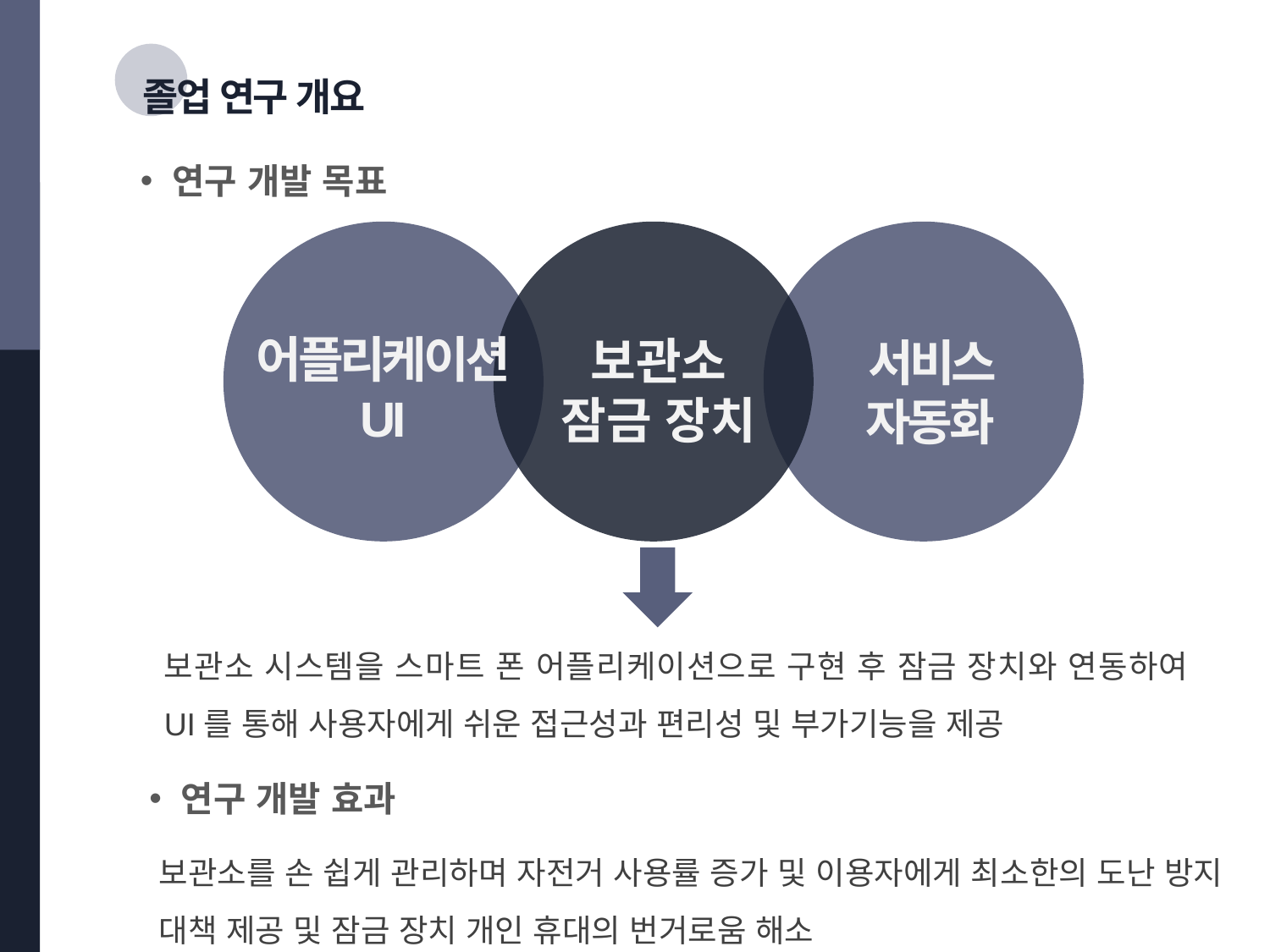

졸업 연구 개요

연구 개발 목표

어플리케이션
UI
보관소
잠금 장치
서비스
자동화

보관소 시스템을 스마트 폰 어플리케이션으로 구현 후 잠금 장치와 연동하여 UI를 통해 사용자에게 쉬운 접근성과 편리성 및 부가기능을 제공
연구 개발 효과
보관소를 손 쉽게 관리하며 자전거 사용률 증가 및 이용자에게 최소한의 도난 방지 대책 제공 및 잠금 장치 개인 휴대의 번거로움 해소